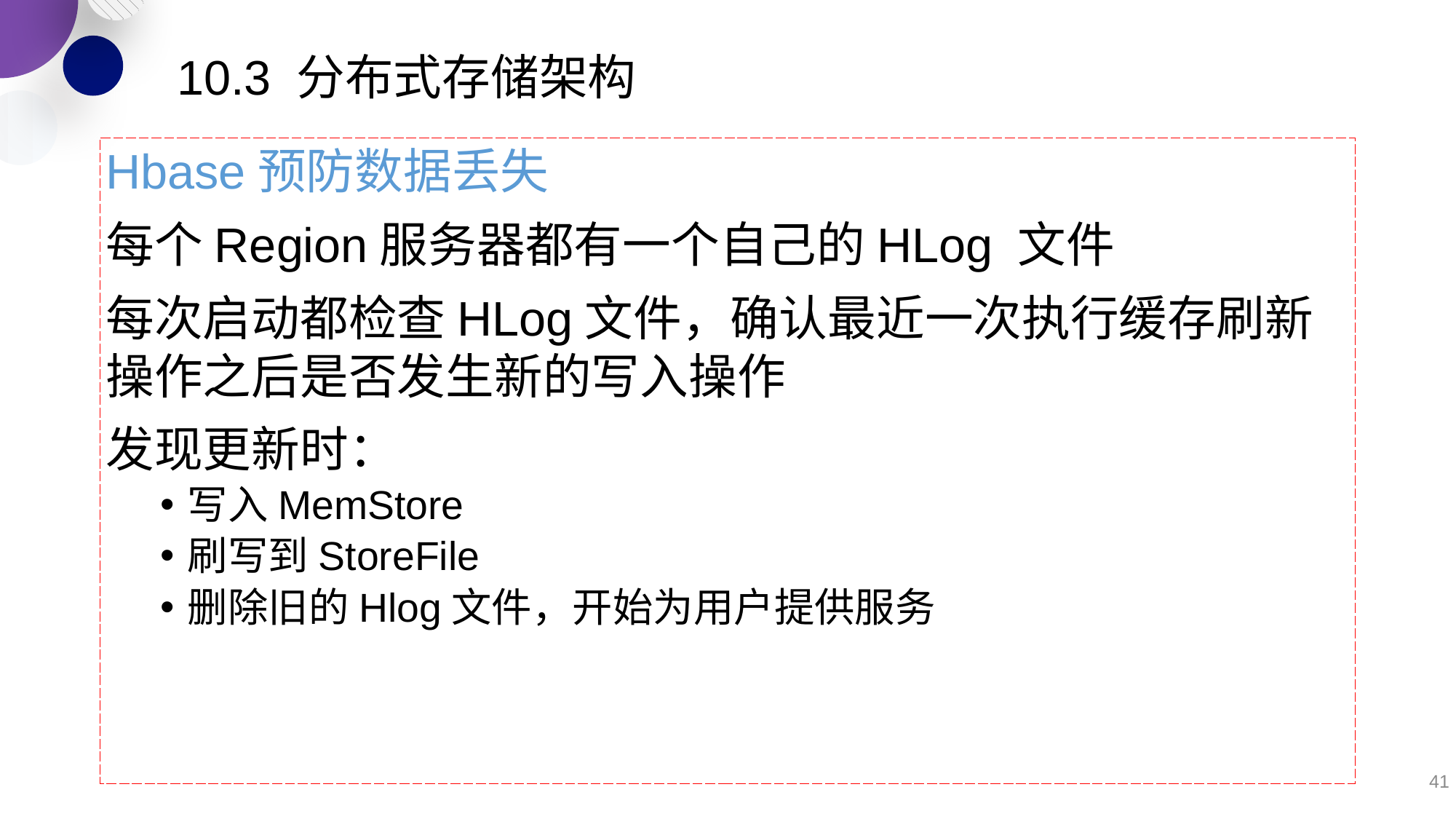

# 10.3 分布式存储架构
Hbase预防数据丢失
每个Region服务器都有一个自己的HLog 文件
每次启动都检查HLog文件，确认最近一次执行缓存刷新操作之后是否发生新的写入操作
发现更新时：
写入MemStore
刷写到StoreFile
删除旧的Hlog文件，开始为用户提供服务

41